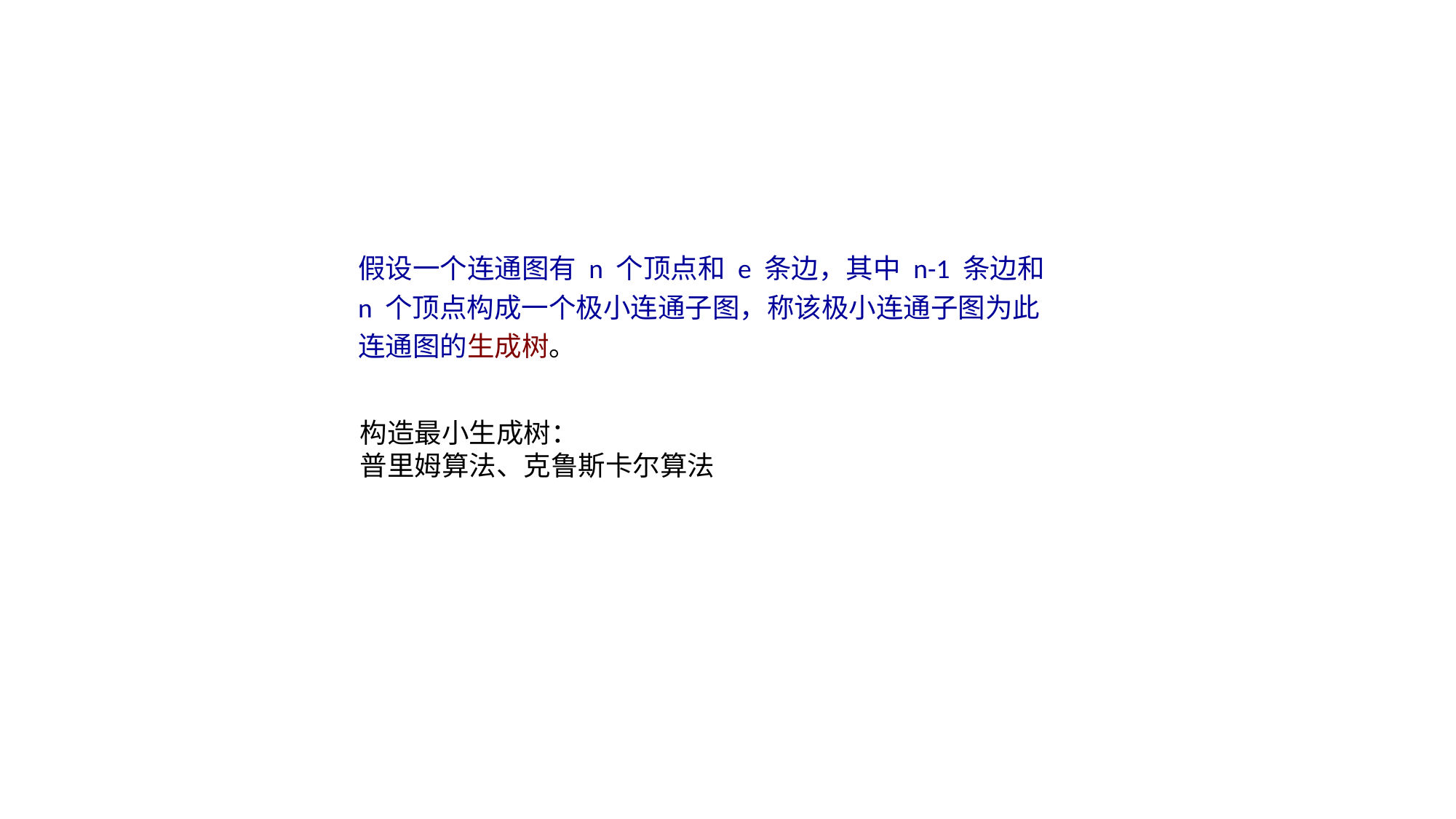

假设一个连通图有 n 个顶点和 e 条边，其中 n-1 条边和 n 个顶点构成一个极小连通子图，称该极小连通子图为此连通图的生成树。
构造最小生成树：
普里姆算法、克鲁斯卡尔算法